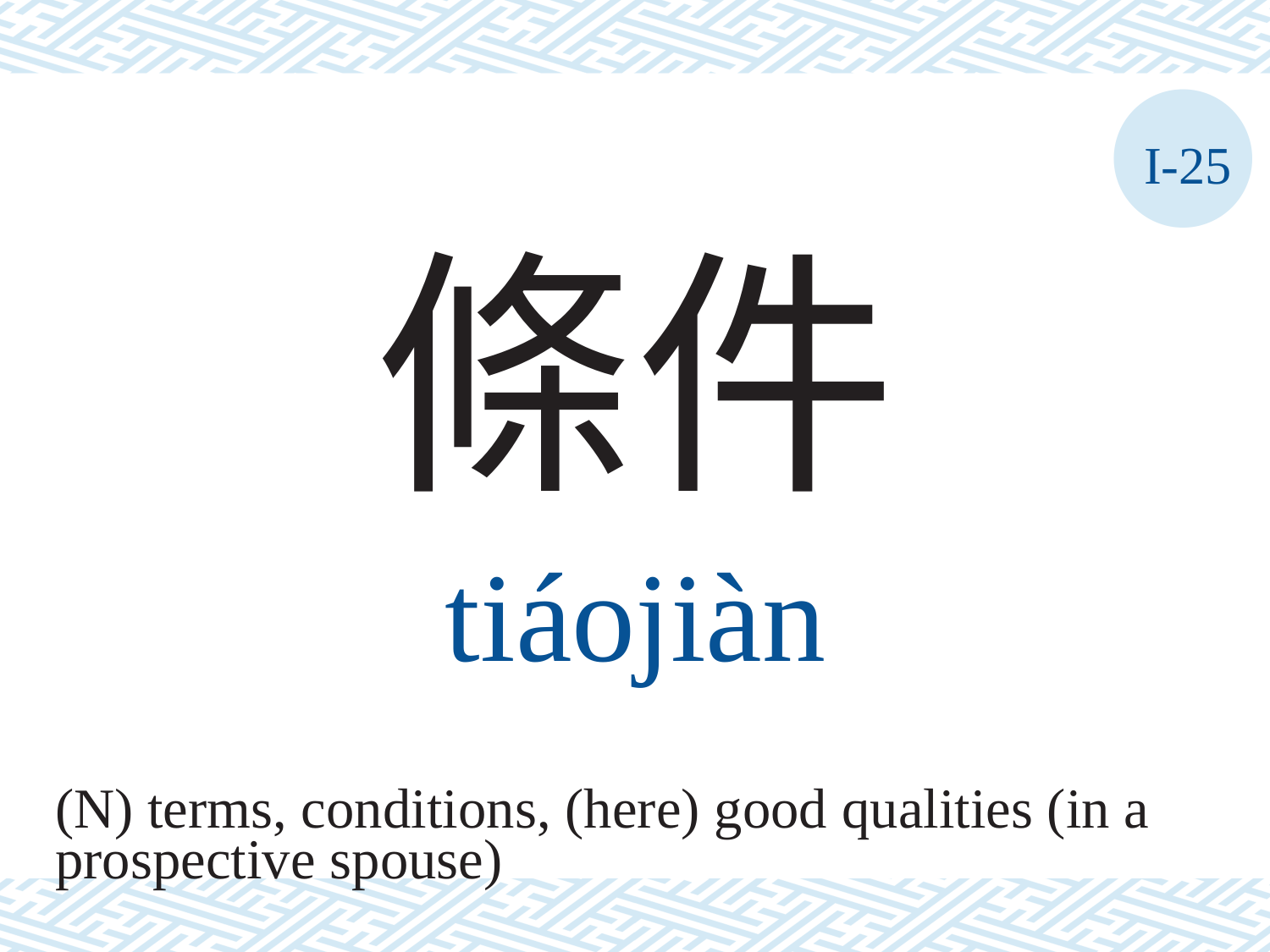

I-25
條件
tiáojiàn
(N) terms, conditions, (here) good qualities (in a
prospective spouse)